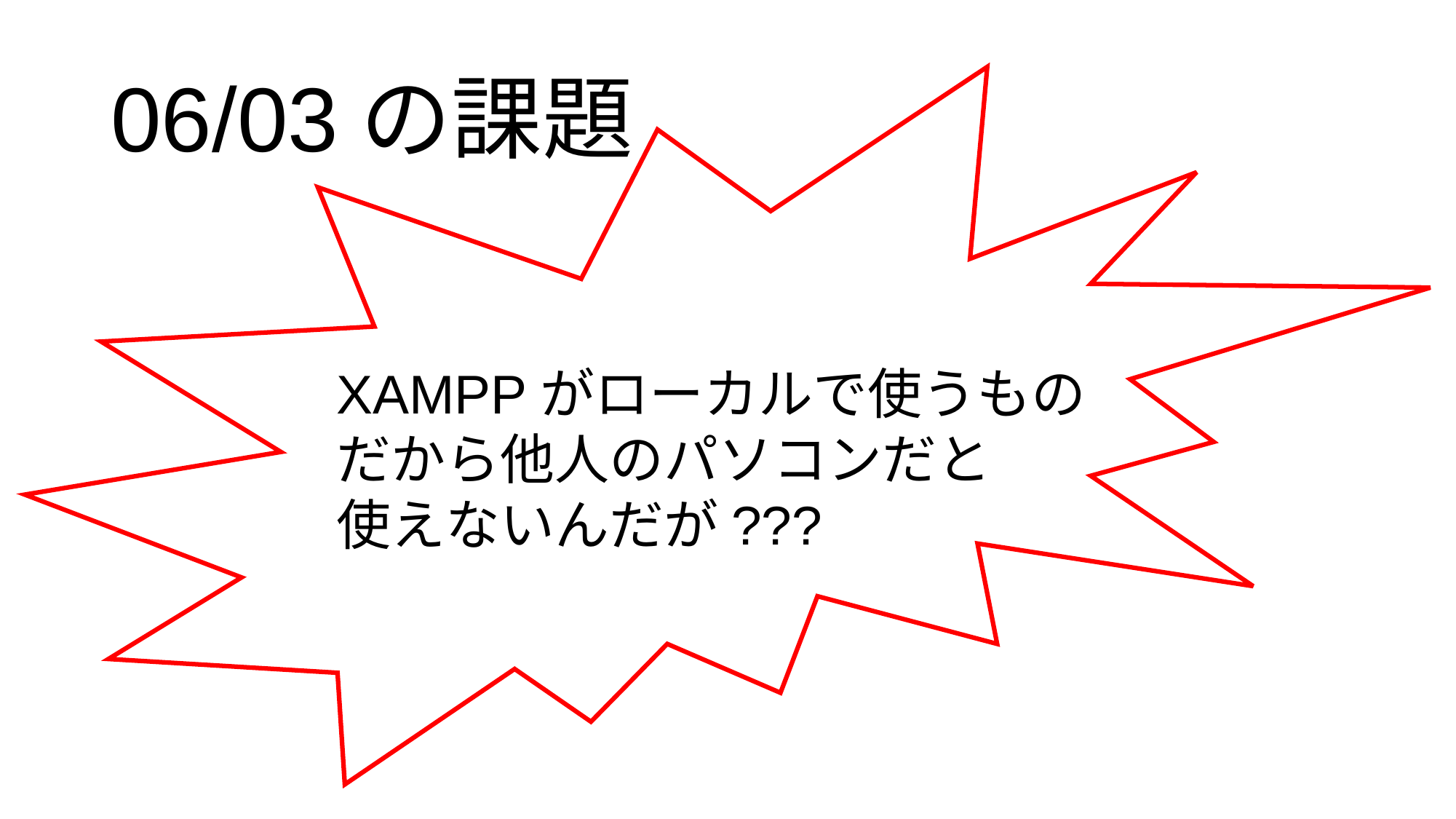

# 06/03の課題

XAMPPがローカルで使うもの
だから他人のパソコンだと
使えないんだが???